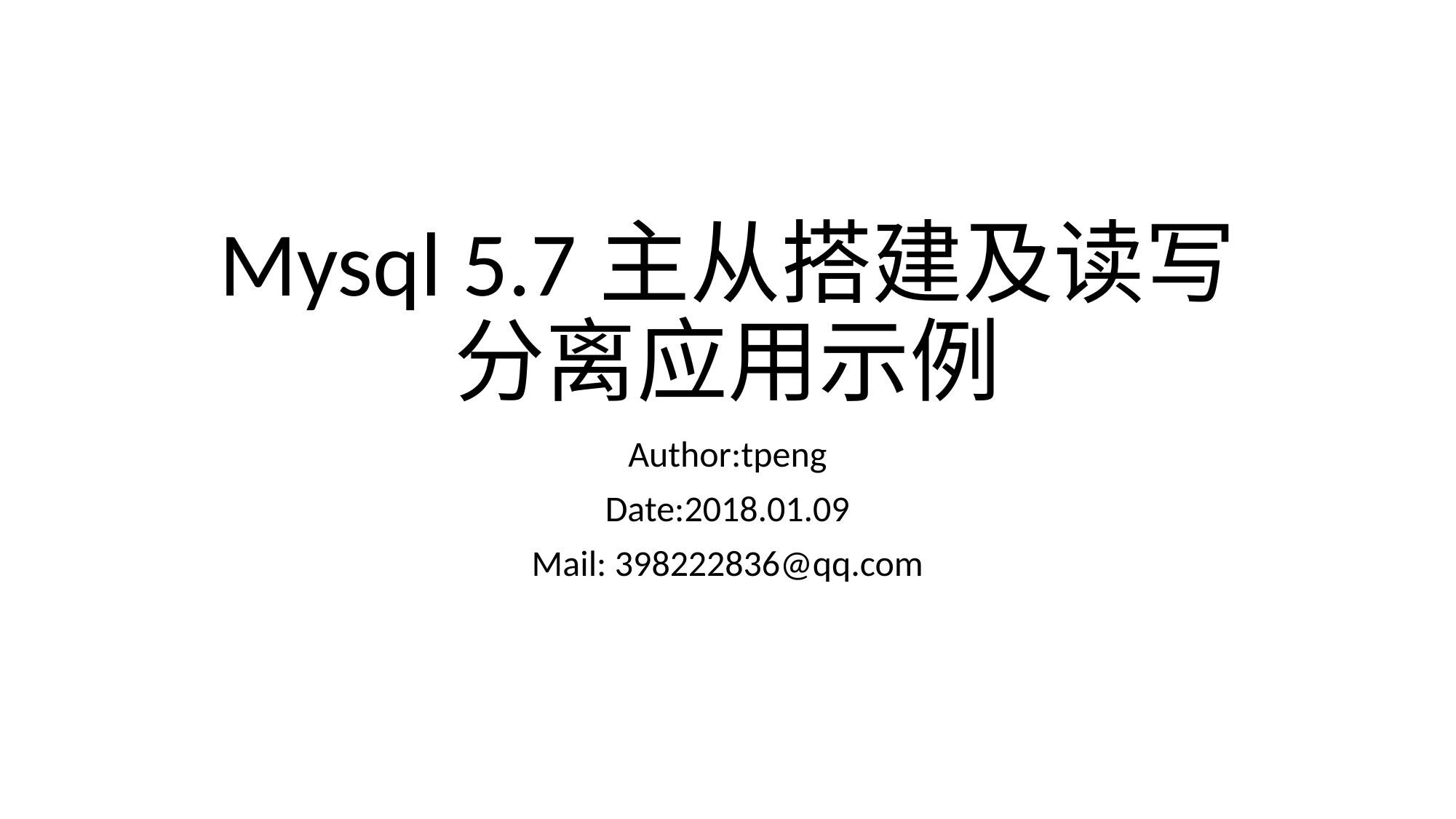

# Mysql 5.7主从搭建及读写分离应用示例
Author:tpeng
Date:2018.01.09
Mail: 398222836@qq.com